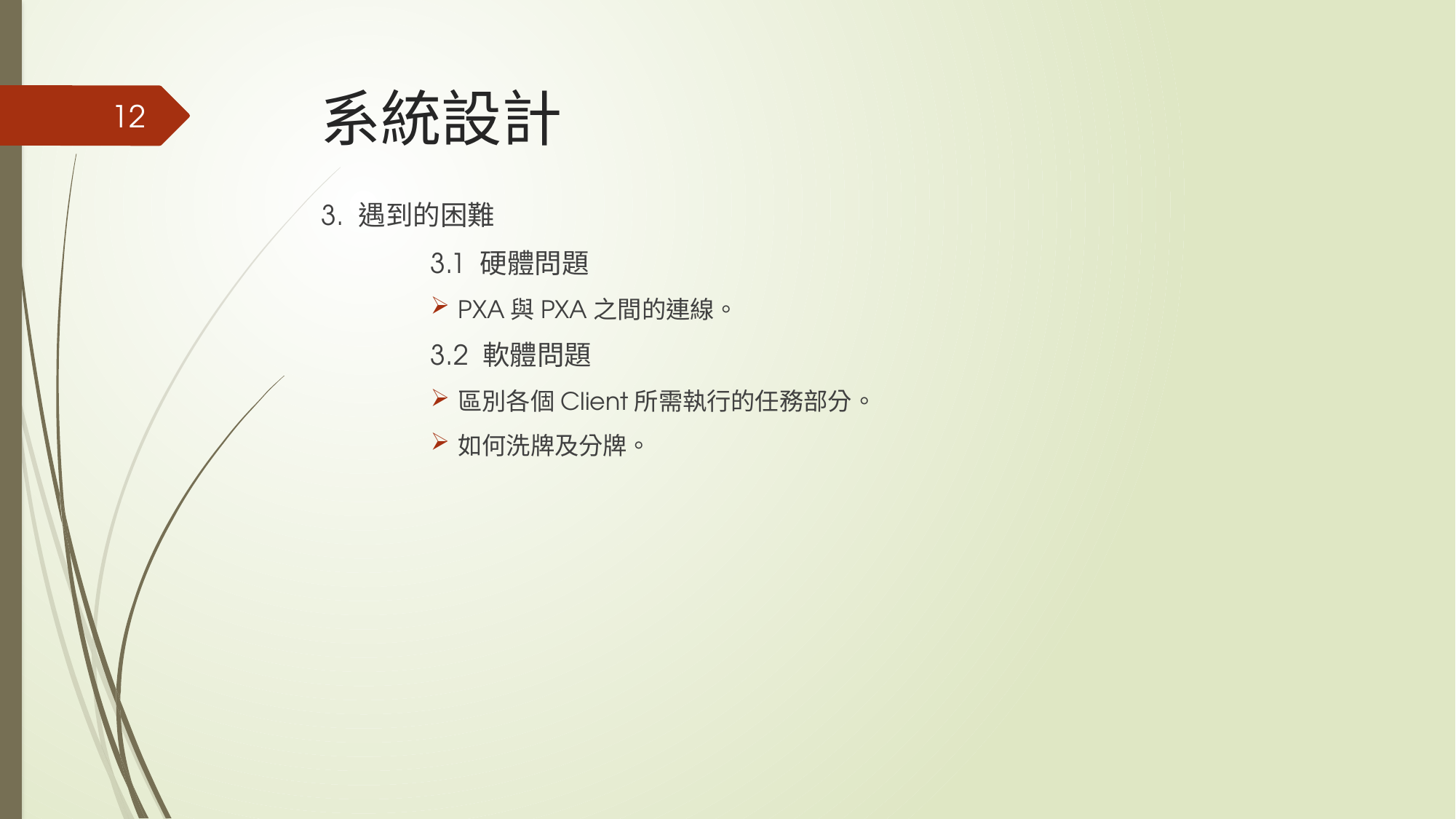

# 系統設計
12
3. 遇到的困難
	3.1 硬體問題
PXA與PXA之間的連線。
	3.2 軟體問題
區別各個Client所需執行的任務部分。
如何洗牌及分牌。